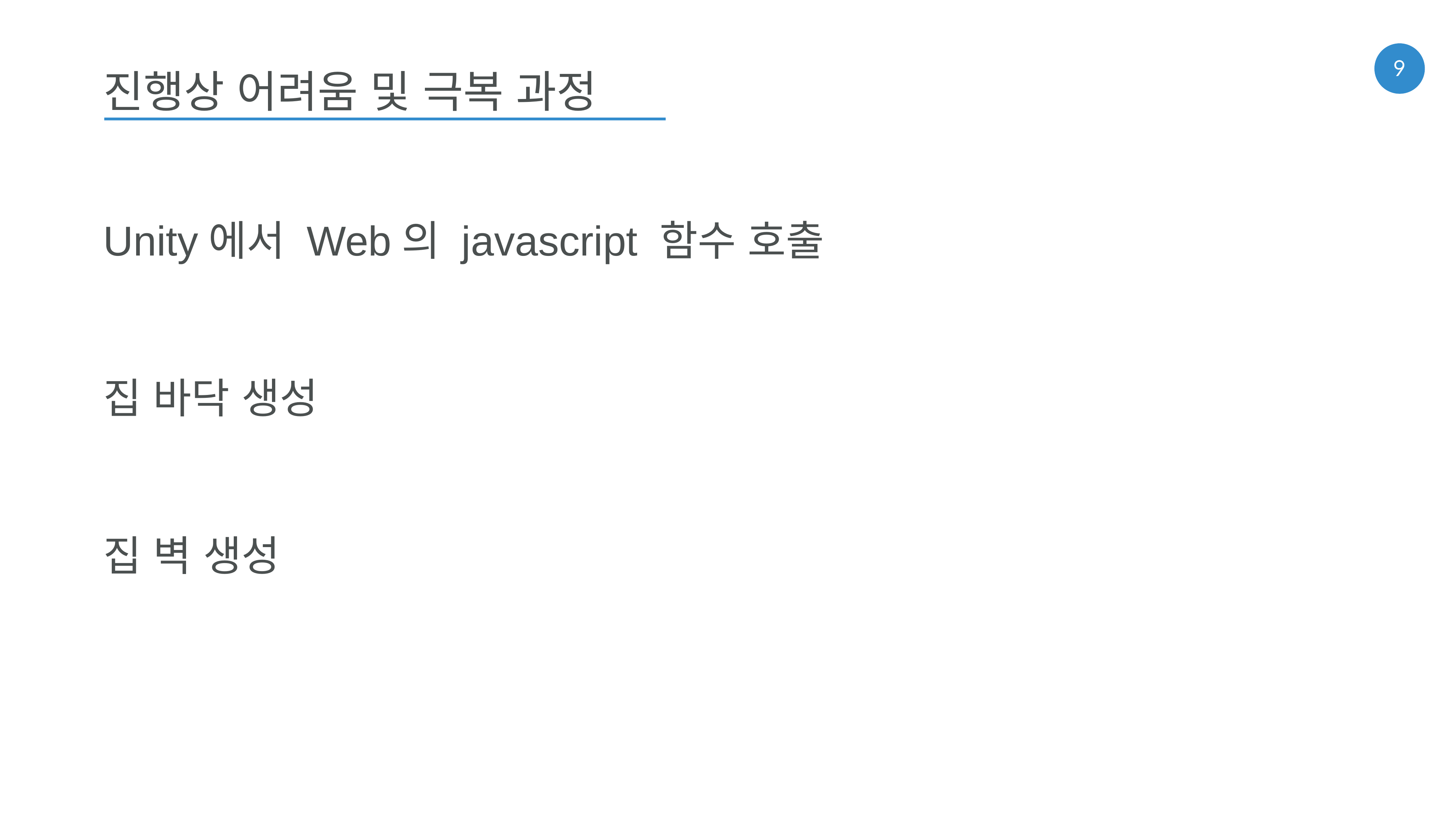

진행상 어려움 및 극복 과정

Unity에서 Web의 javascript 함수 호출

집 바닥 생성

집 벽 생성